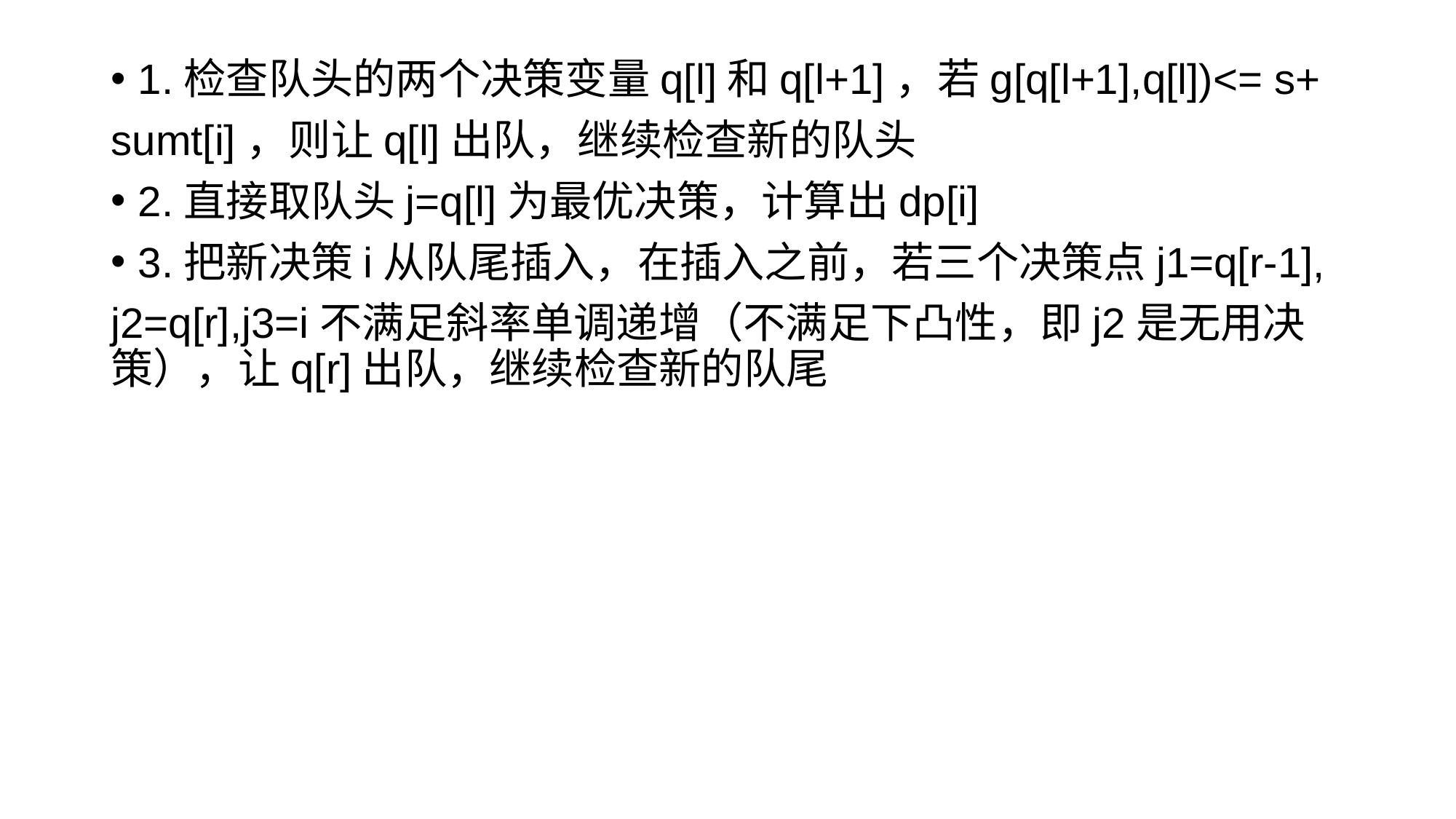

1.检查队头的两个决策变量q[l]和q[l+1]，若g[q[l+1],q[l])<= s+
sumt[i]，则让q[l]出队，继续检查新的队头
2.直接取队头j=q[l]为最优决策，计算出dp[i]
3.把新决策i从队尾插入，在插入之前，若三个决策点j1=q[r-1],
j2=q[r],j3=i不满足斜率单调递增（不满足下凸性，即j2是无用决策），让q[r]出队，继续检查新的队尾